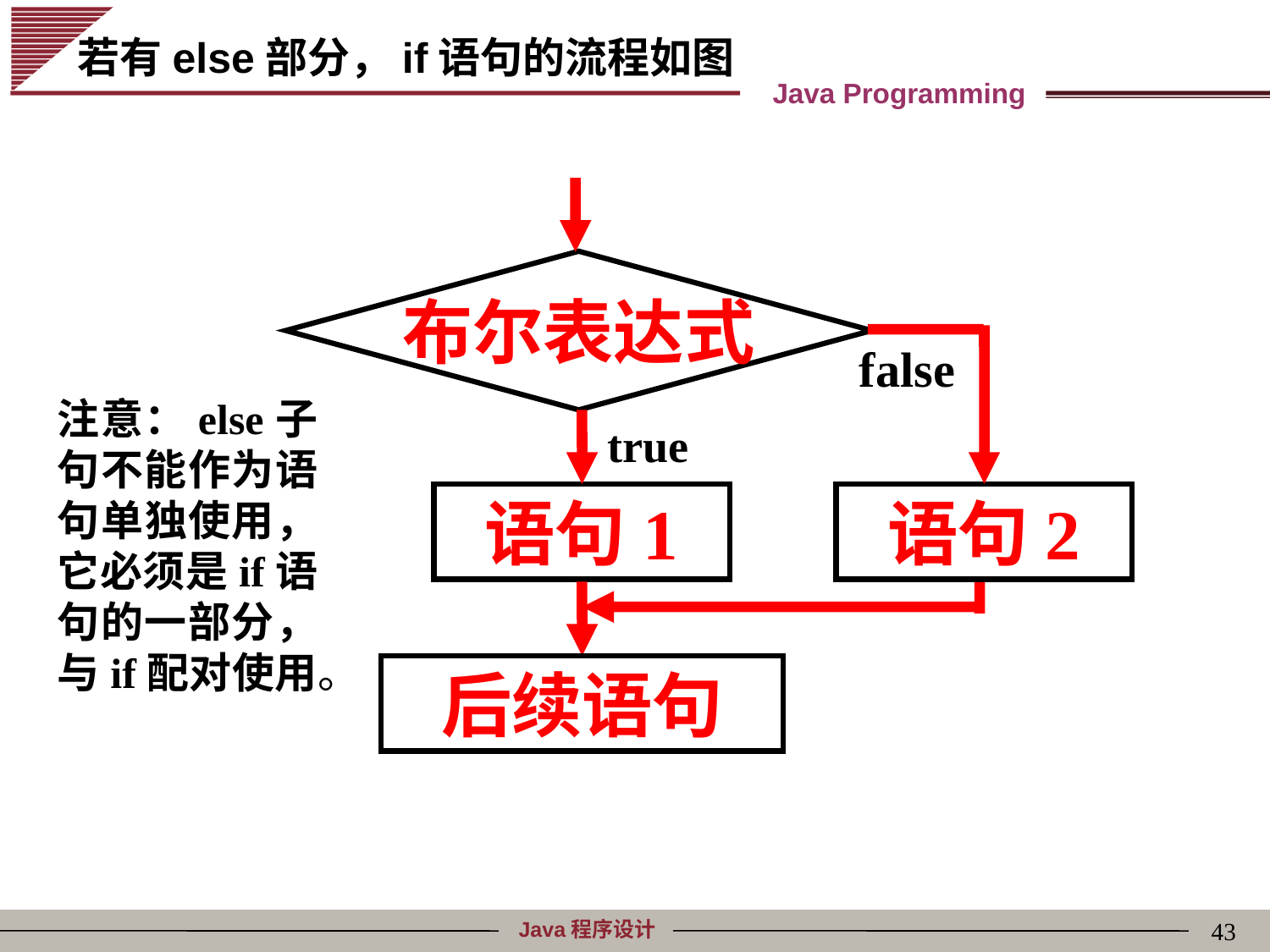

# 若有else部分，if语句的流程如图

布尔表达式

false
注意：else子句不能作为语句单独使用，它必须是if语句的一部分，与if配对使用。

true
语句1
语句2

后续语句